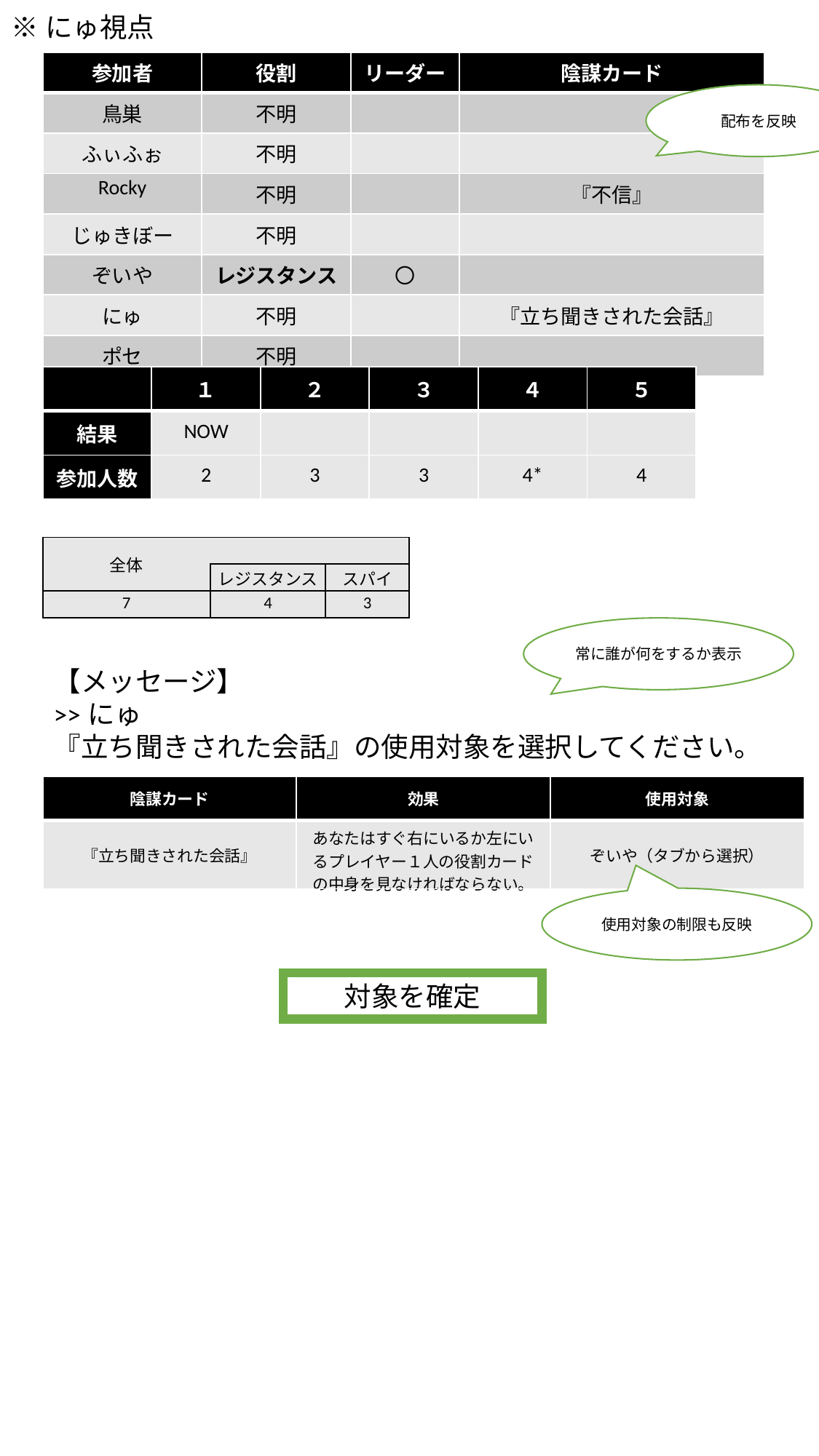

※にゅ視点
| 参加者 | 役割 | リーダー | 陰謀カード |
| --- | --- | --- | --- |
| 鳥巣 | 不明 |  |  |
| ふぃふぉ | 不明 |  |  |
| Rocky | 不明 |  | 『不信』 |
| じゅきぼー | 不明 |  |  |
| ぞいや | レジスタンス | 〇 |  |
| にゅ | 不明 |  | 『立ち聞きされた会話』 |
| ポセ | 不明 |  |  |
配布を反映
|  | １ | ２ | ３ | ４ | ５ |
| --- | --- | --- | --- | --- | --- |
| 結果 | NOW |  |  |  |  |
| 参加人数 | 2 | 3 | 3 | 4\* | 4 |
| 全体 |  |  |
| --- | --- | --- |
|  | レジスタンス | スパイ |
| 7 | 4 | 3 |
常に誰が何をするか表示
【メッセージ】
>>にゅ
『立ち聞きされた会話』の使用対象を選択してください。
| 陰謀カード | 効果 | 使用対象 |
| --- | --- | --- |
| 『立ち聞きされた会話』 | あなたはすぐ右にいるか左にいるプレイヤー１人の役割カードの中身を見なければならない。 | ぞいや（タブから選択） |
使用対象の制限も反映
対象を確定